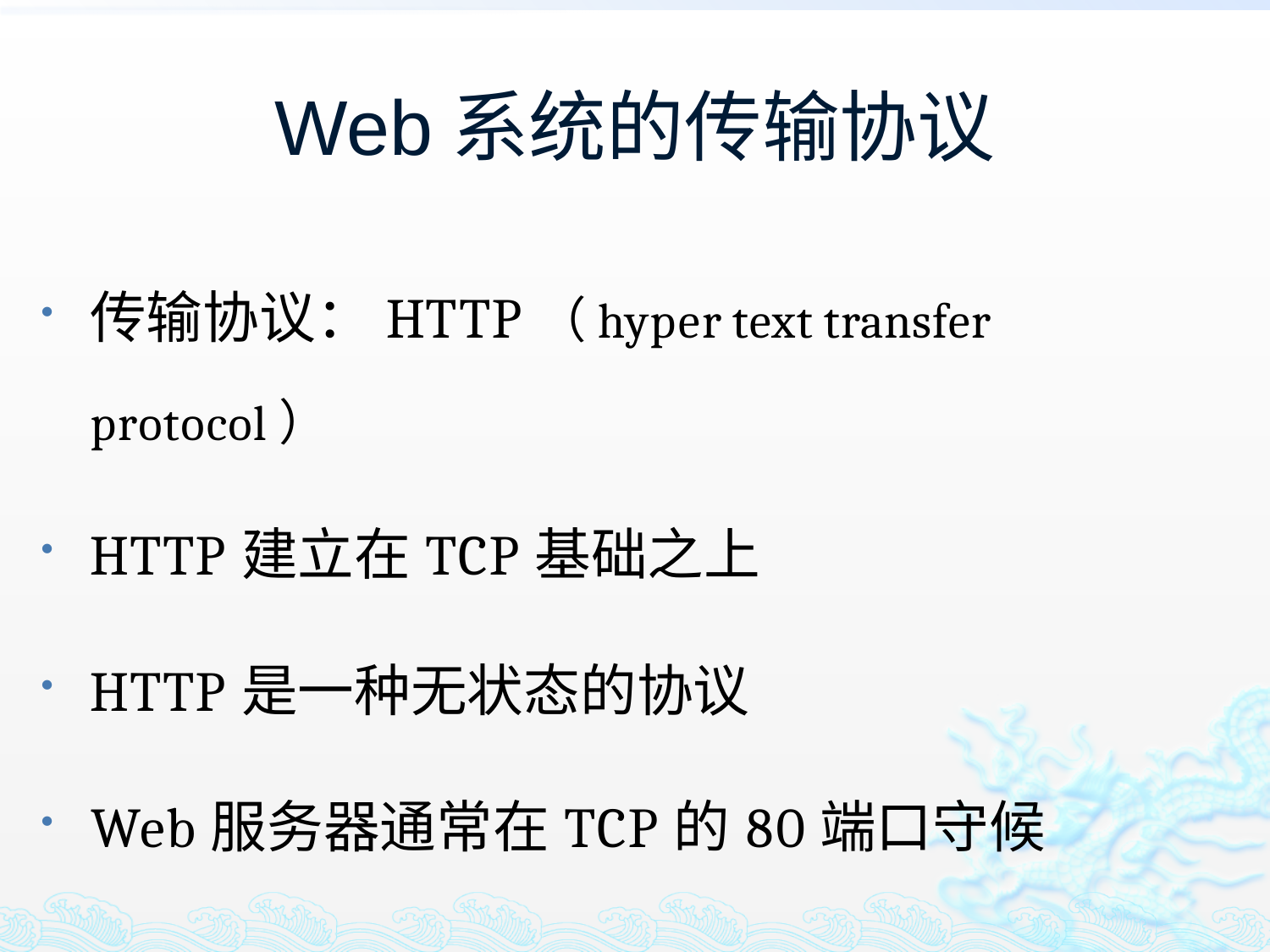

# Web系统的传输协议
传输协议：HTTP（hyper text transfer protocol）
HTTP建立在TCP基础之上
HTTP是一种无状态的协议
Web服务器通常在TCP的80端口守候